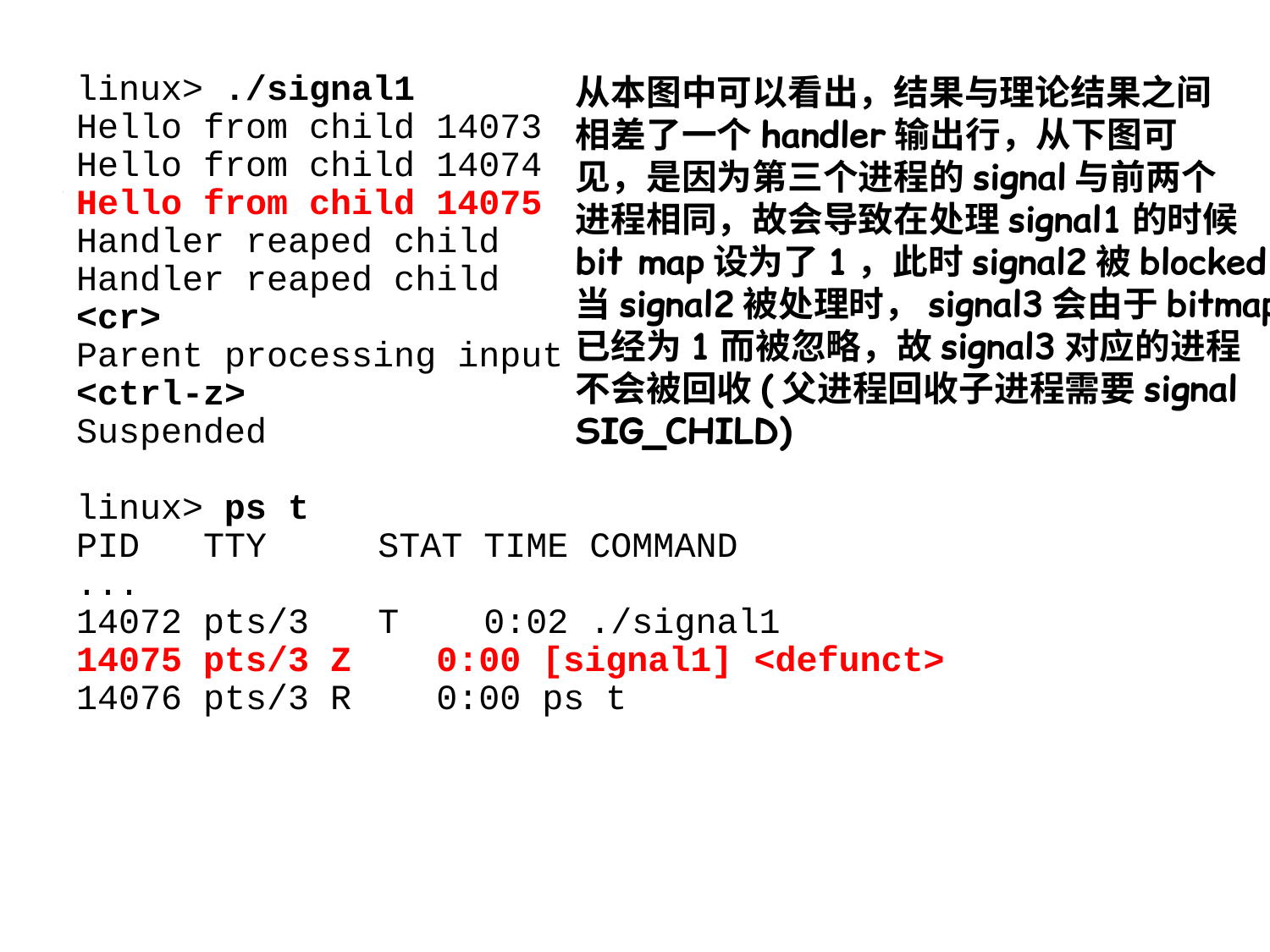

linux> ./signal1
Hello from child 14073
Hello from child 14074
Hello from child 14075
Handler reaped child
Handler reaped child
<cr>
Parent processing input
<ctrl-z>
Suspended

linux> ps t
PID   TTY  	STAT TIME COMMAND
...
14072 pts/3	T    0:02 ./signal1
14075 pts/3 Z    0:00 [signal1] <defunct>
14076 pts/3 R    0:00 ps t
从本图中可以看出，结果与理论结果之间
相差了一个handler输出行，从下图可
见，是因为第三个进程的signal与前两个
进程相同，故会导致在处理signal1的时候
bit map设为了1，此时signal2被blocked，
当signal2被处理时，signal3会由于bitmap
已经为1而被忽略，故signal3对应的进程
不会被回收(父进程回收子进程需要signal
SIG_CHILD)
15